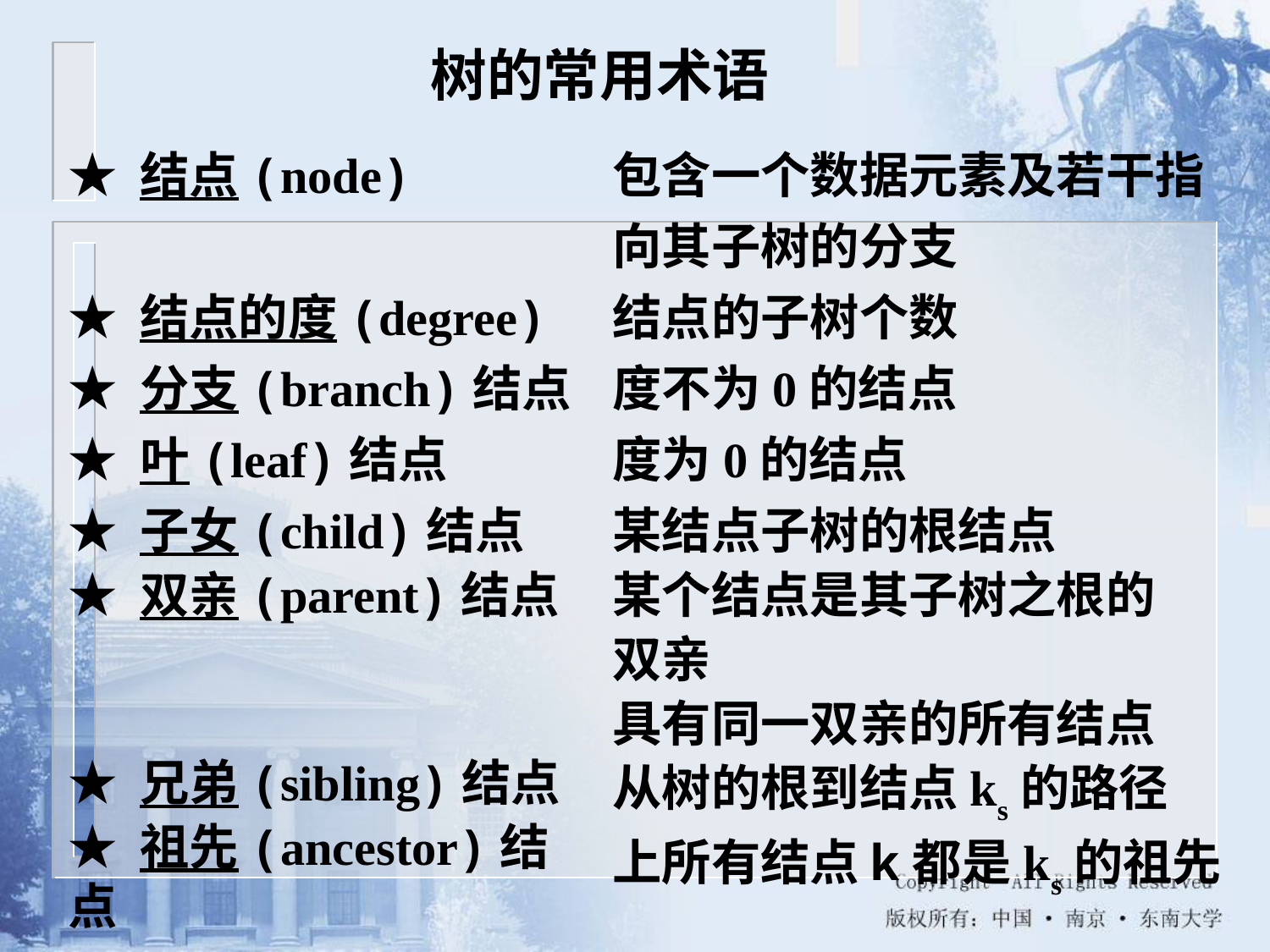

树的常用术语
★ 结点(node)

★ 结点的度(degree)
★ 分支(branch)结点
★ 叶(leaf)结点
★ 子女(child)结点
★ 双亲(parent)结点

★ 兄弟(sibling)结点
★ 祖先(ancestor)结点

包含一个数据元素及若干指
向其子树的分支
结点的子树个数
度不为0的结点
度为0的结点
某结点子树的根结点
某个结点是其子树之根的
双亲
具有同一双亲的所有结点
从树的根到结点ks的路径
上所有结点k都是ks的祖先